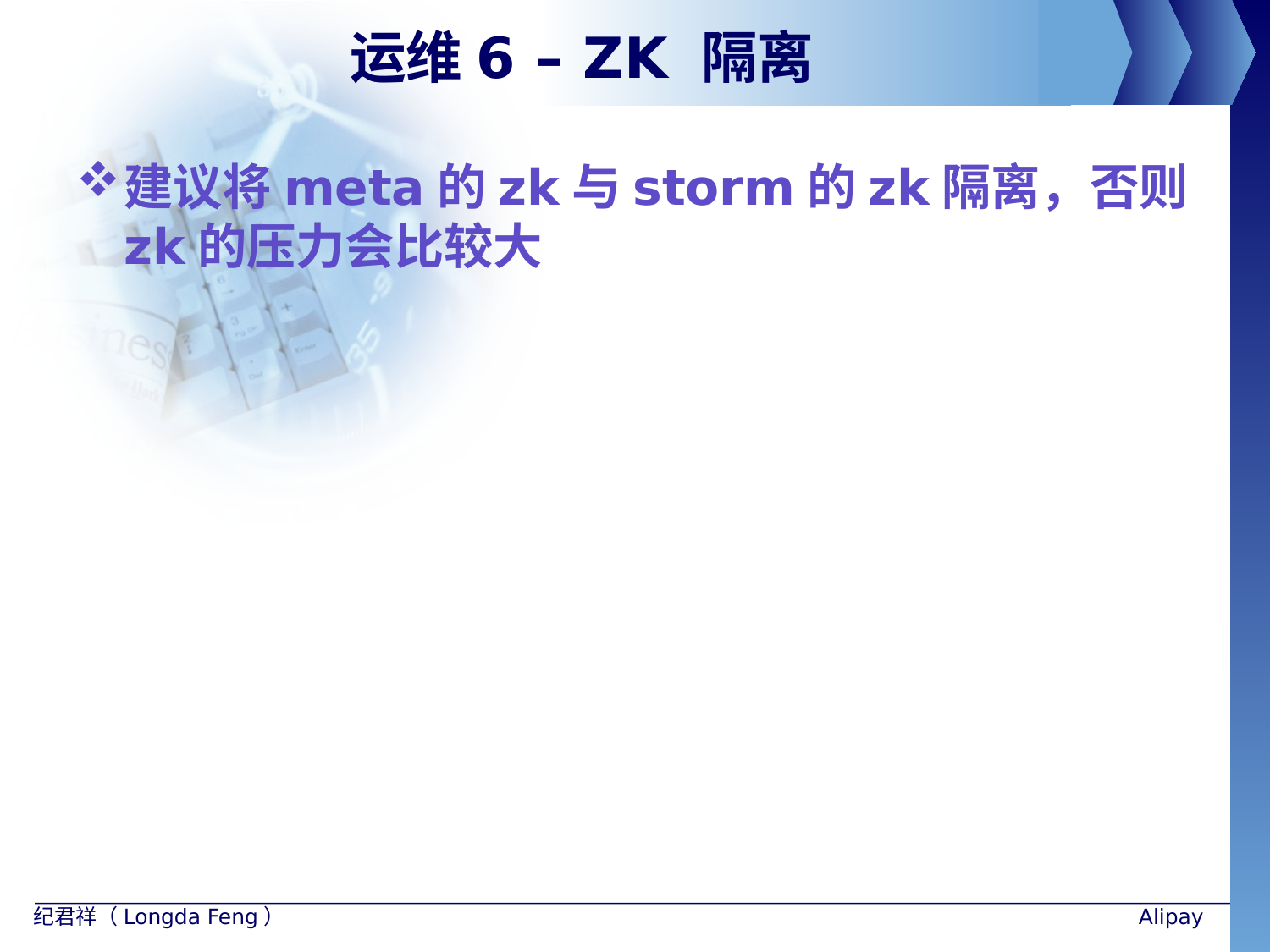

# 运维6 – ZK 隔离
建议将meta的zk与storm的zk隔离，否则zk的压力会比较大
纪君祥（Longda Feng）
Alipay